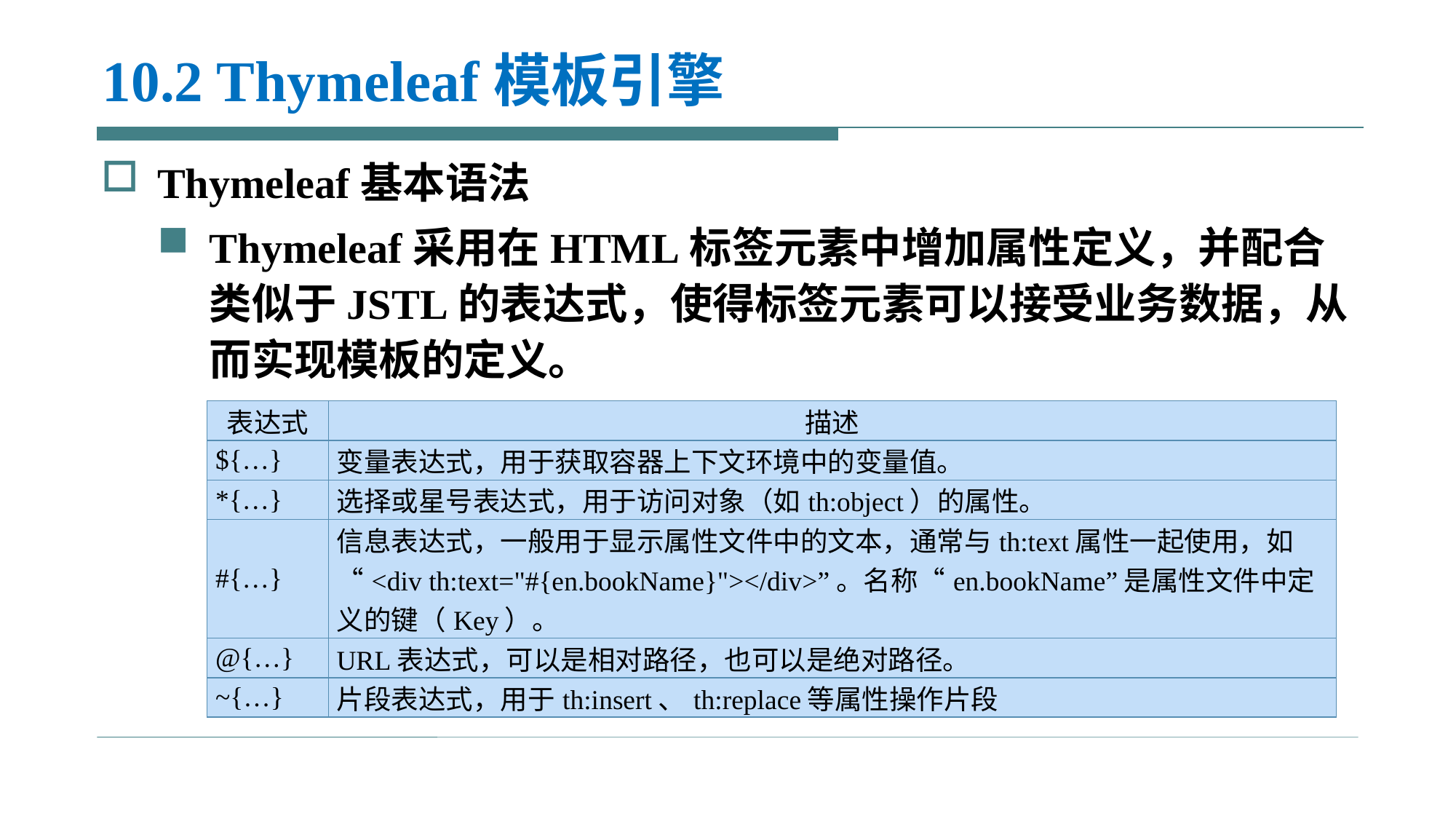

# 10.2 Thymeleaf模板引擎
Thymeleaf基本语法
Thymeleaf采用在HTML标签元素中增加属性定义，并配合类似于JSTL的表达式，使得标签元素可以接受业务数据，从而实现模板的定义。
| 表达式 | 描述 |
| --- | --- |
| ${…} | 变量表达式，用于获取容器上下文环境中的变量值。 |
| \*{…} | 选择或星号表达式，用于访问对象（如th:object）的属性。 |
| #{…} | 信息表达式，一般用于显示属性文件中的文本，通常与th:text属性一起使用，如“<div th:text="#{en.bookName}"></div>”。名称“en.bookName”是属性文件中定义的键（Key）。 |
| @{…} | URL表达式，可以是相对路径，也可以是绝对路径。 |
| ~{…} | 片段表达式，用于th:insert、th:replace等属性操作片段 |
11